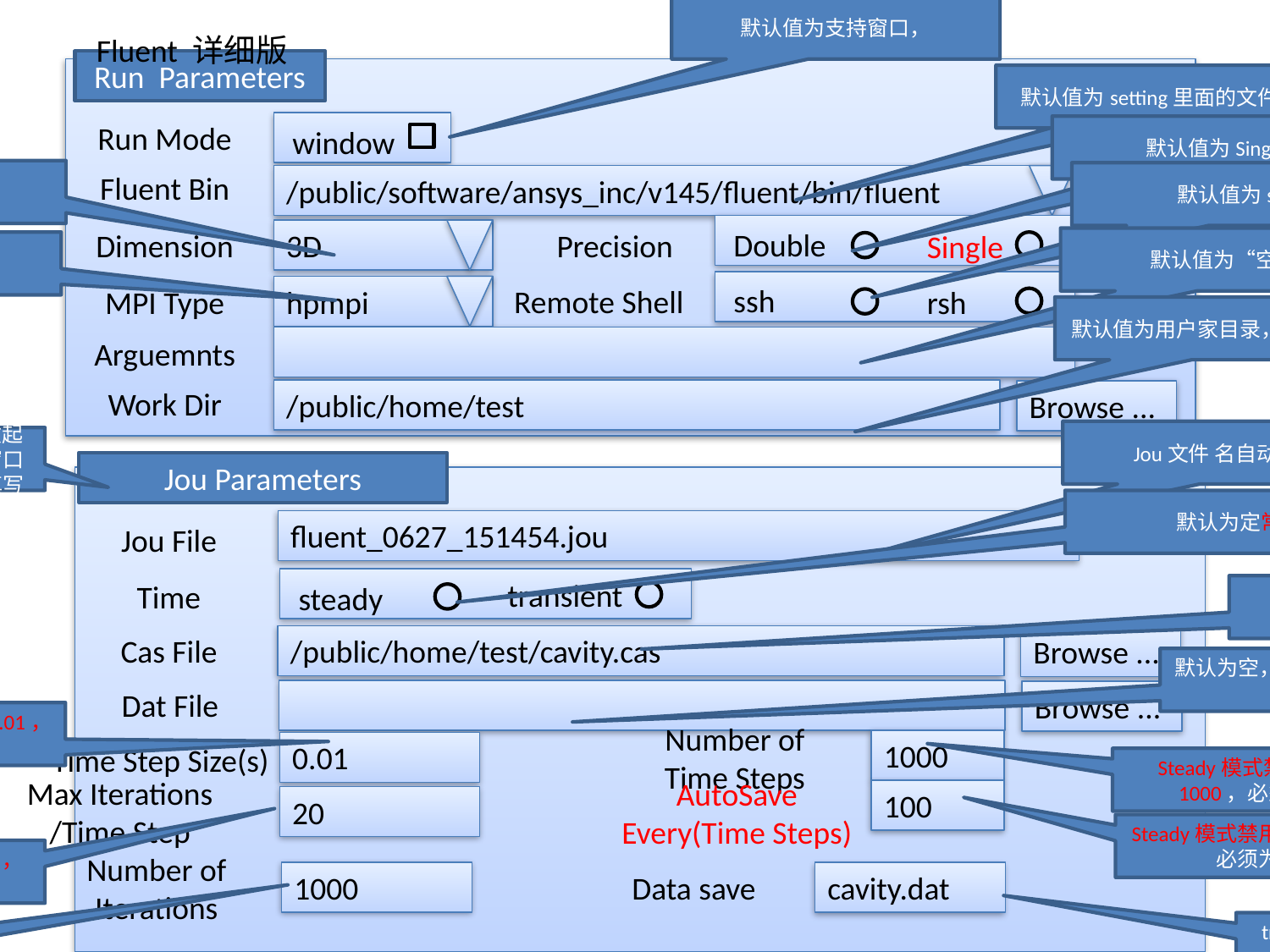

默认值为支持窗口，
Fluent 详细版
Run  Parameters

默认值为setting里面的文件名
Run Mode

window
默认值为Single

默认值为3d
默认值为ssh
Fluent Bin
/public/software/ansys_inc/v145/fluent/bin/fluent

Double
Single

Precision
Dimension
3D

默认值为“空”
默认值为hpmpi

ssh
rsh

Remote Shell
MPI Type
hpmpi

默认值为用户家目录，路径选择

Arguemnts
Work Dir
/public/home/test
Browse ...
Jou文件 名自动生成
当选择window 模式时，选项卡收起来，所有内容也可以填写，不选窗口模式时，选项卡展开，内容必须填写
Jou Parameters

默认为定常
fluent_0627_151454.jou
Jou File

transient
steady

Time
默认为空
Cas File
/public/home/test/cavity.cas
Browse ...
默认为空，transient模式禁用此选项
Dat File

Browse ...
Steady模式禁用，默认值0.01，必须为正数
1000
0.01
Number of Time Steps
Time Step Size(s)
Steady模式禁用，默认值1000，必须为正整数
100
Max Iterations /Time Step
20
AutoSave Every(Time Steps)
Steady模式禁用，默认为100，必须为正整数
Steady模式禁用，默认为20，必须为正整数
1000
Number of Iterations
cavity.dat
Data save
transient模式下禁用，默认与cas文件名相同
transient模式下禁用，默认为1000，必须为正整数